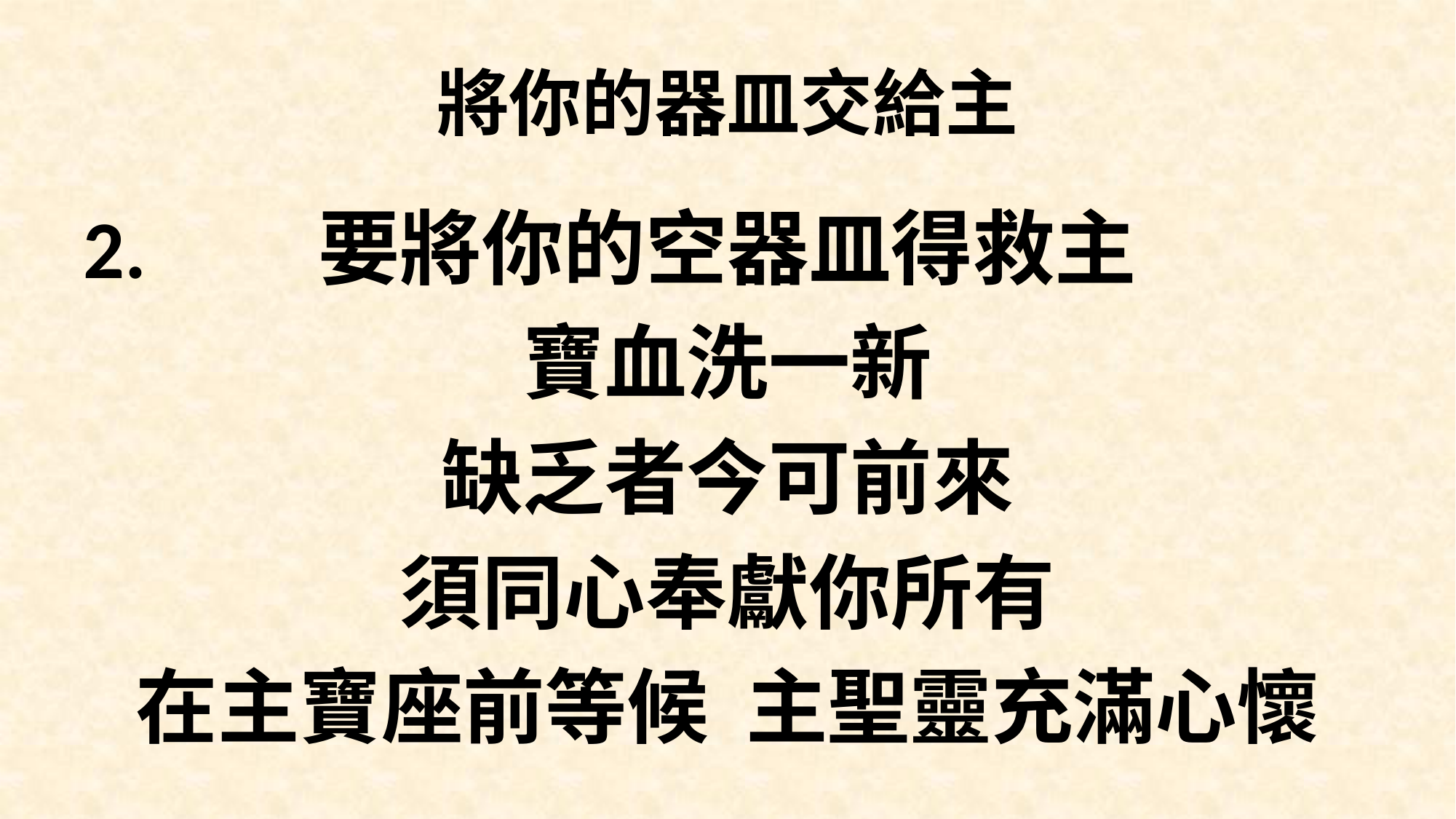

# 將你的器皿交給主
要將你的空器皿得救主
寶血洗一新
缺乏者今可前來
須同心奉獻你所有
在主寶座前等候  主聖靈充滿心懷
2.